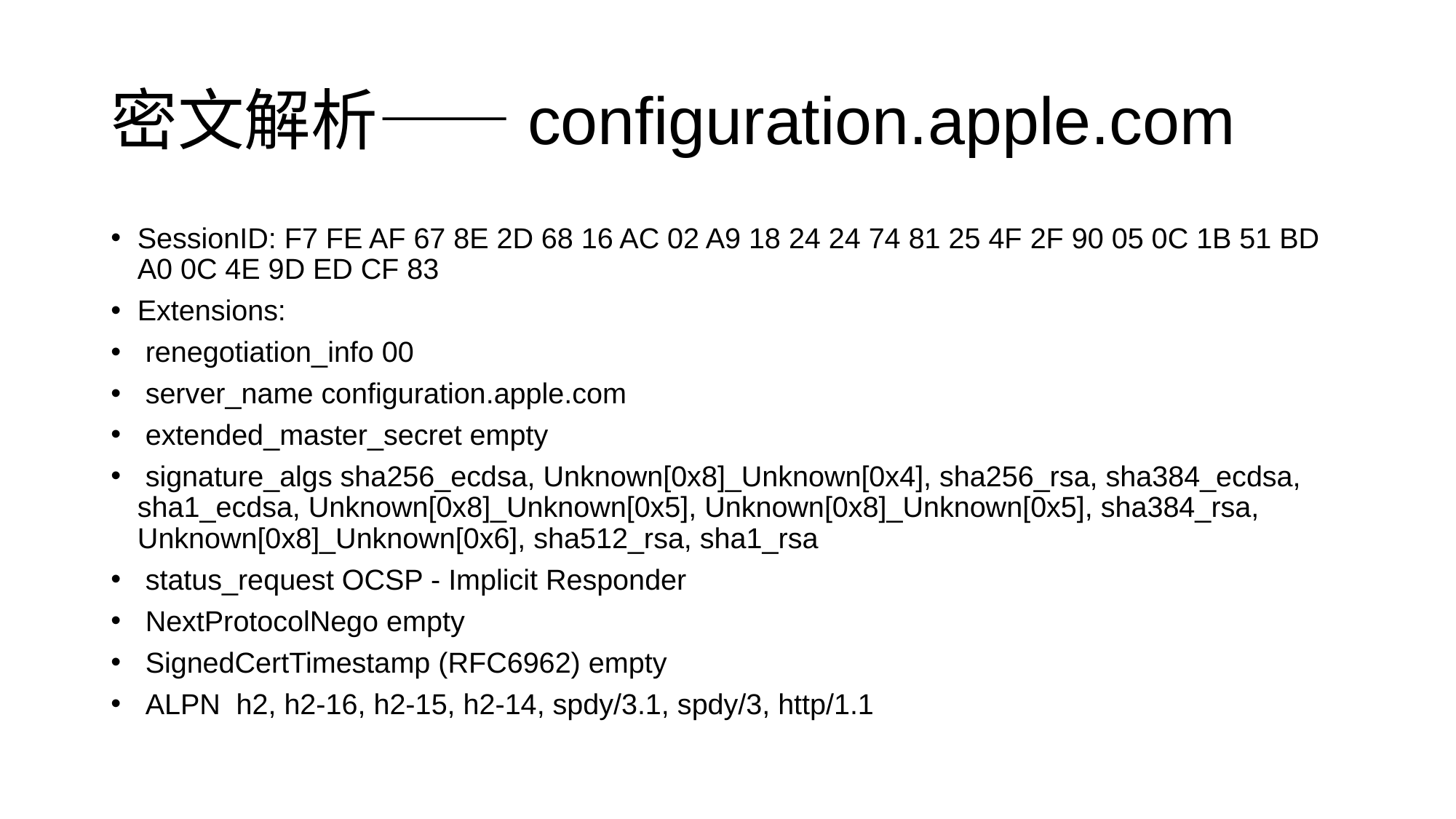

# 密文解析——configuration.apple.com
SessionID: F7 FE AF 67 8E 2D 68 16 AC 02 A9 18 24 24 74 81 25 4F 2F 90 05 0C 1B 51 BD A0 0C 4E 9D ED CF 83
Extensions:
 renegotiation_info 00
 server_name configuration.apple.com
 extended_master_secret empty
 signature_algs sha256_ecdsa, Unknown[0x8]_Unknown[0x4], sha256_rsa, sha384_ecdsa, sha1_ecdsa, Unknown[0x8]_Unknown[0x5], Unknown[0x8]_Unknown[0x5], sha384_rsa, Unknown[0x8]_Unknown[0x6], sha512_rsa, sha1_rsa
 status_request OCSP - Implicit Responder
 NextProtocolNego empty
 SignedCertTimestamp (RFC6962) empty
 ALPN  h2, h2-16, h2-15, h2-14, spdy/3.1, spdy/3, http/1.1